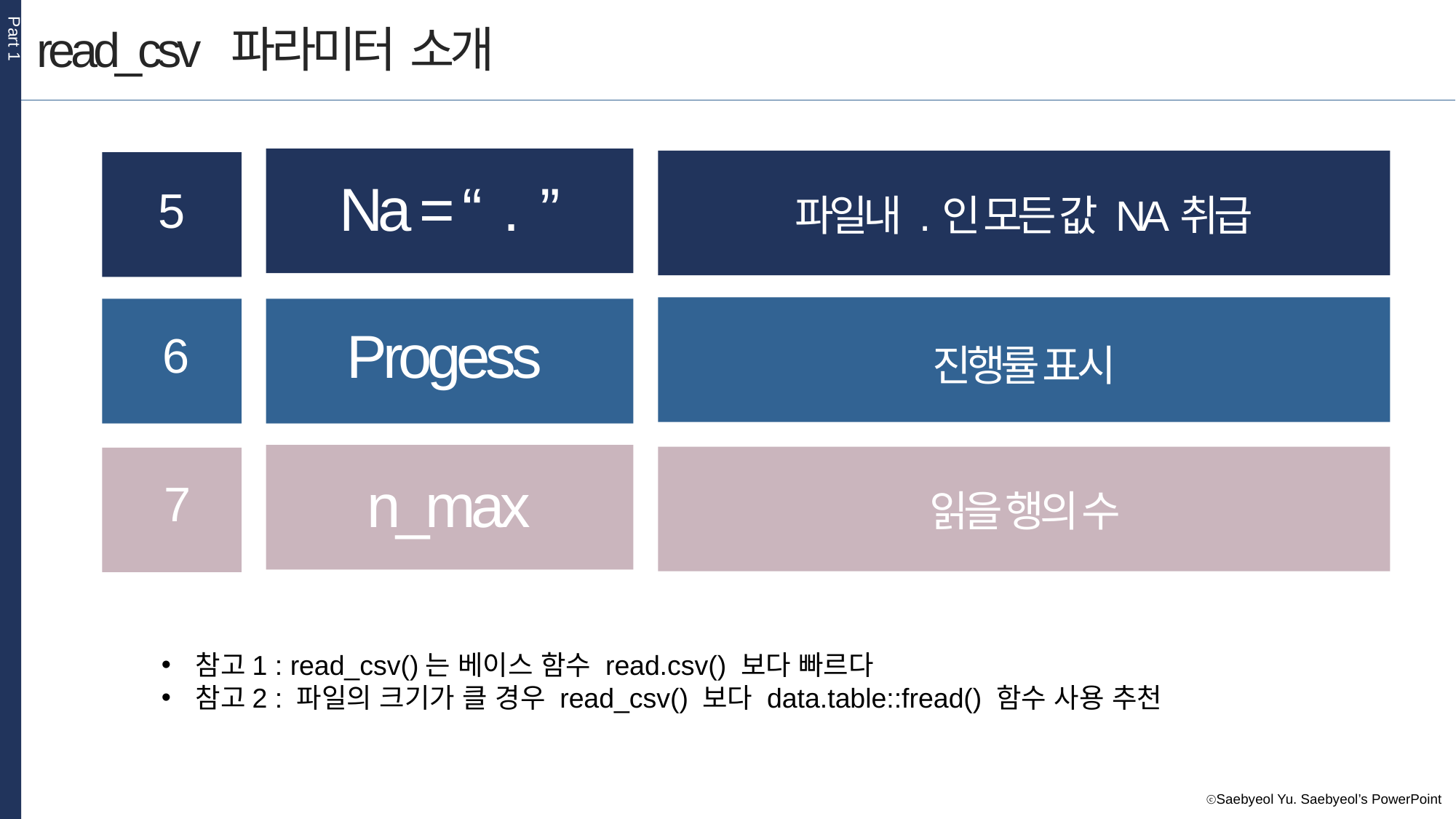

Part 1
read_csv  파라미터  소개

Na = “  .  ”
5
파일내 .인 모든 값 NA취급
1

Progess
6
진행률 표시
2

n_max
7
읽을 행의 수
3
4
참고1 : read_csv()는 베이스 함수 read.csv() 보다 빠르다
참고2 : 파일의 크기가 클 경우 read_csv() 보다 data.table::fread() 함수 사용 추천